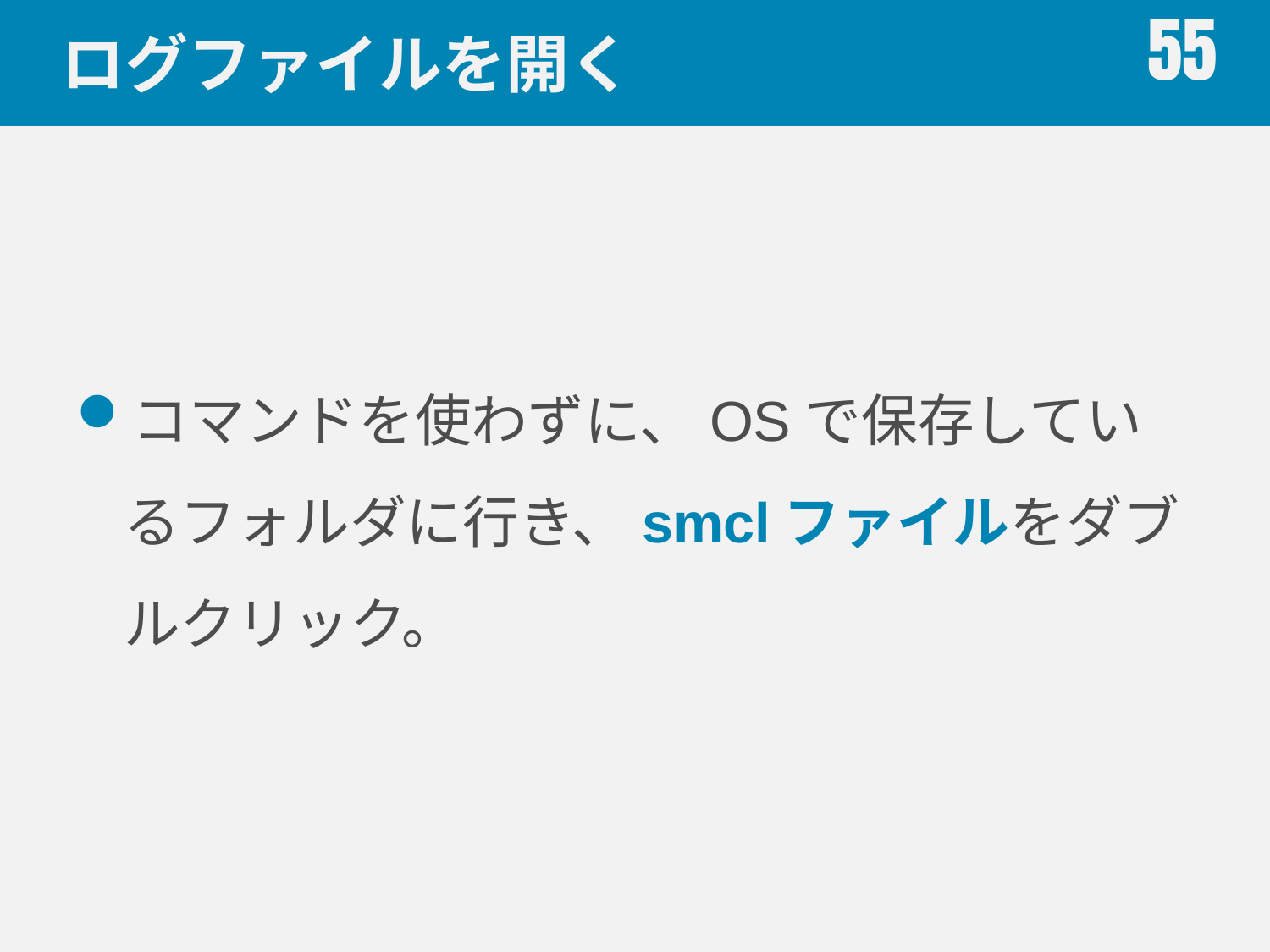

# ログファイルを開く
 55
コマンドを使わずに、OSで保存しているフォルダに行き、smclファイルをダブルクリック。